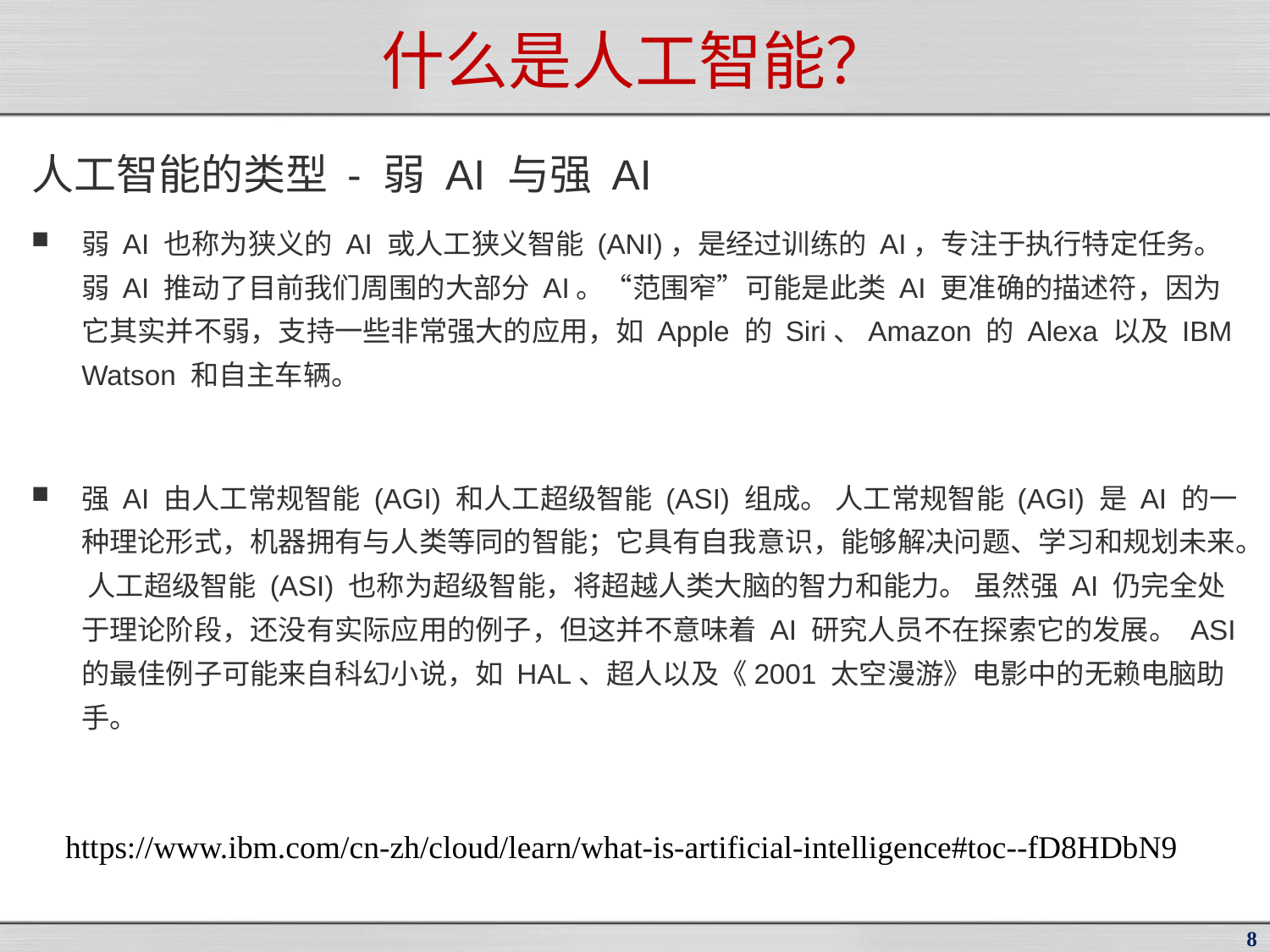

# 什么是人工智能？
人工智能的类型 - 弱 AI 与强 AI
弱 AI 也称为狭义的 AI 或人工狭义智能 (ANI)，是经过训练的 AI，专注于执行特定任务。 弱 AI 推动了目前我们周围的大部分 AI。“范围窄”可能是此类 AI 更准确的描述符，因为它其实并不弱，支持一些非常强大的应用，如 Apple 的 Siri、Amazon 的 Alexa 以及 IBM Watson 和自主车辆。

强 AI 由人工常规智能 (AGI) 和人工超级智能 (ASI) 组成。 人工常规智能 (AGI) 是 AI 的一种理论形式，机器拥有与人类等同的智能；它具有自我意识，能够解决问题、学习和规划未来。 人工超级智能 (ASI) 也称为超级智能，将超越人类大脑的智力和能力。 虽然强 AI 仍完全处于理论阶段，还没有实际应用的例子，但这并不意味着 AI 研究人员不在探索它的发展。 ASI 的最佳例子可能来自科幻小说，如 HAL、超人以及《2001 太空漫游》电影中的无赖电脑助手。
https://www.ibm.com/cn-zh/cloud/learn/what-is-artificial-intelligence#toc--fD8HDbN9
8